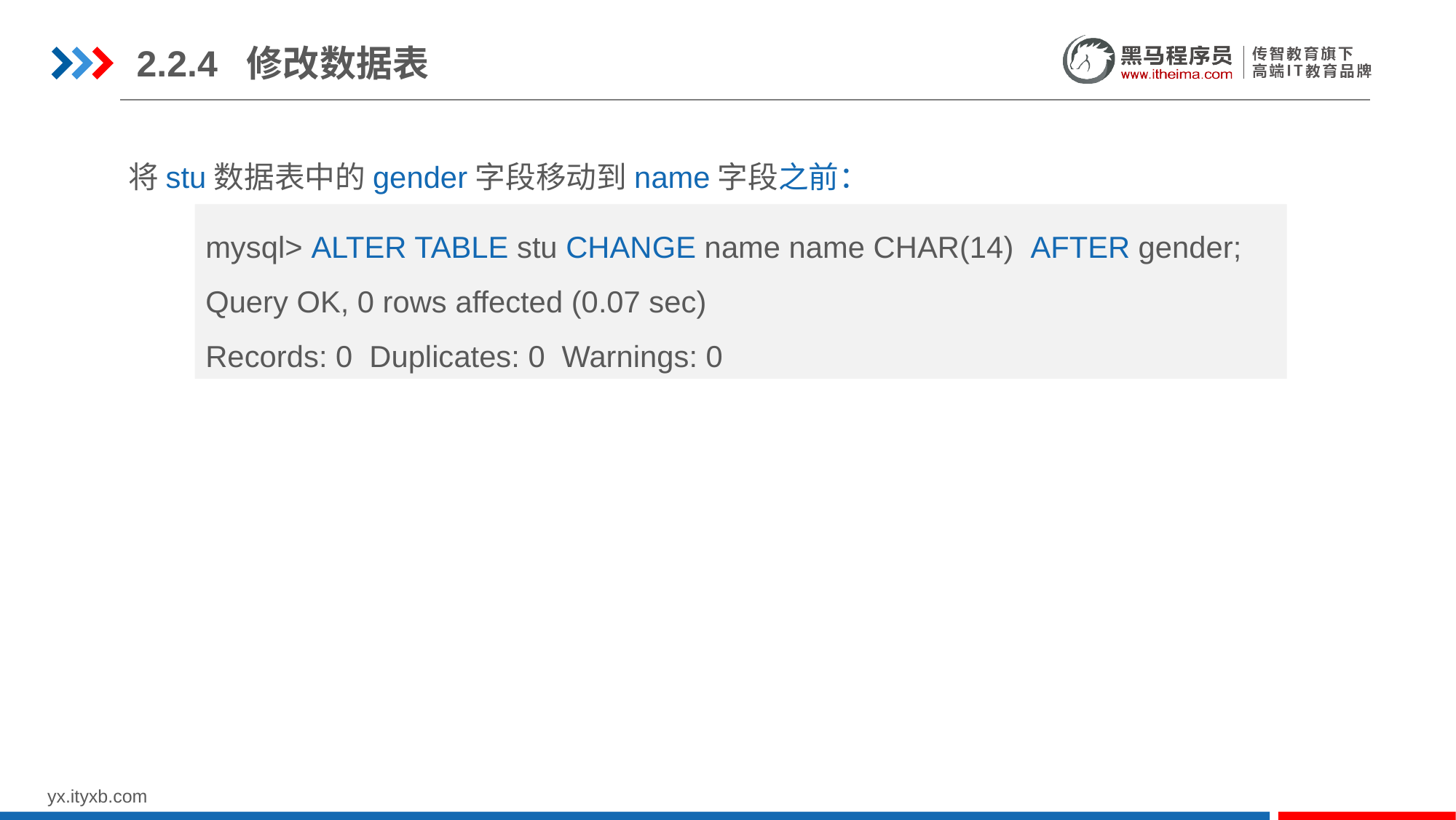

2.2.4  修改数据表
将stu数据表中的gender字段移动到name字段之前：
mysql> ALTER TABLE stu CHANGE name name CHAR(14)  AFTER gender;
Query OK, 0 rows affected (0.07 sec)
Records: 0  Duplicates: 0  Warnings: 0